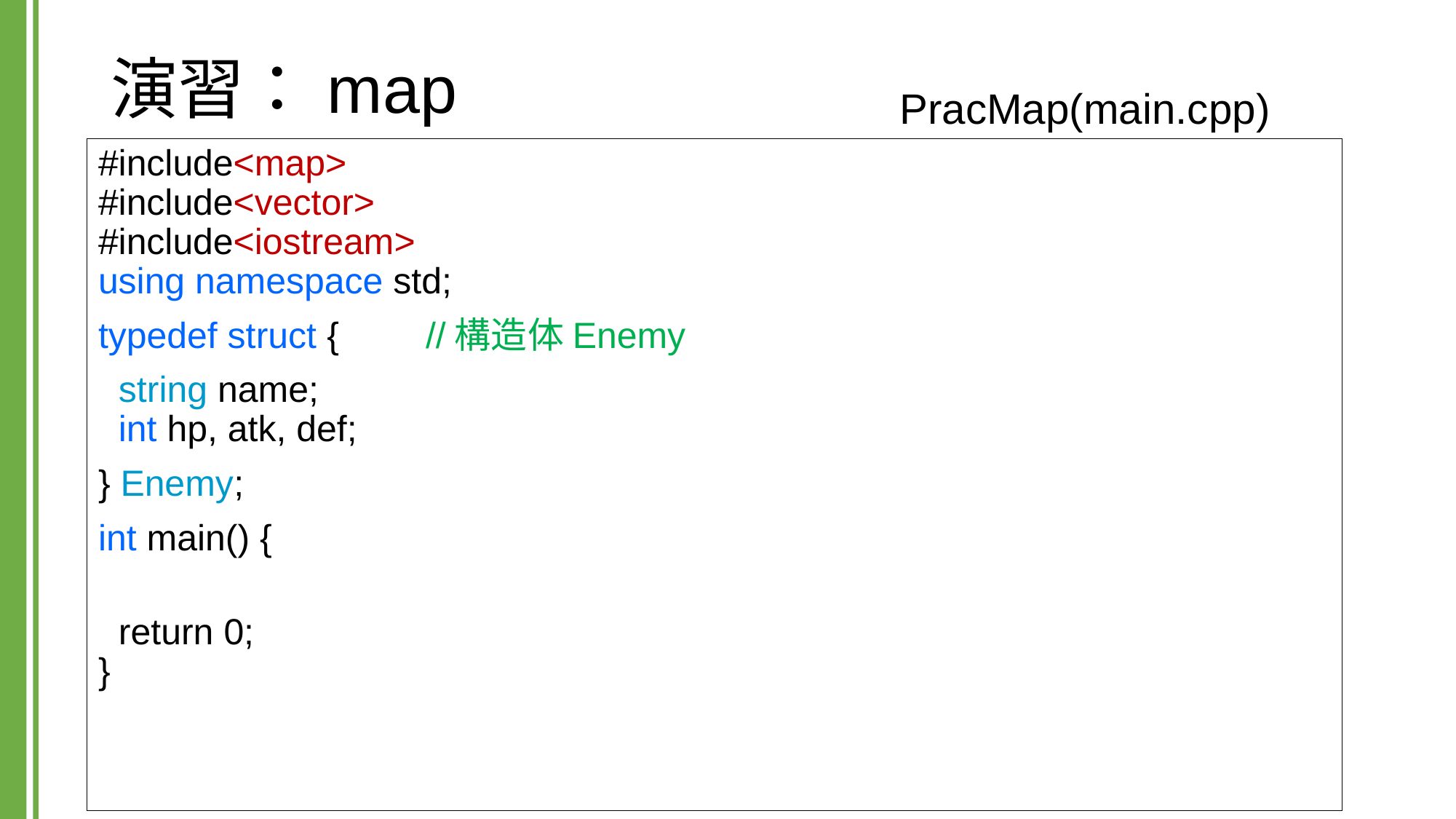

# 演習：map
PracMap(main.cpp)
#include<map>
#include<vector>
#include<iostream>
using namespace std;
typedef struct {	//構造体Enemy
  string name;
  int hp, atk, def;
} Enemy;
int main() {
  return 0;
}